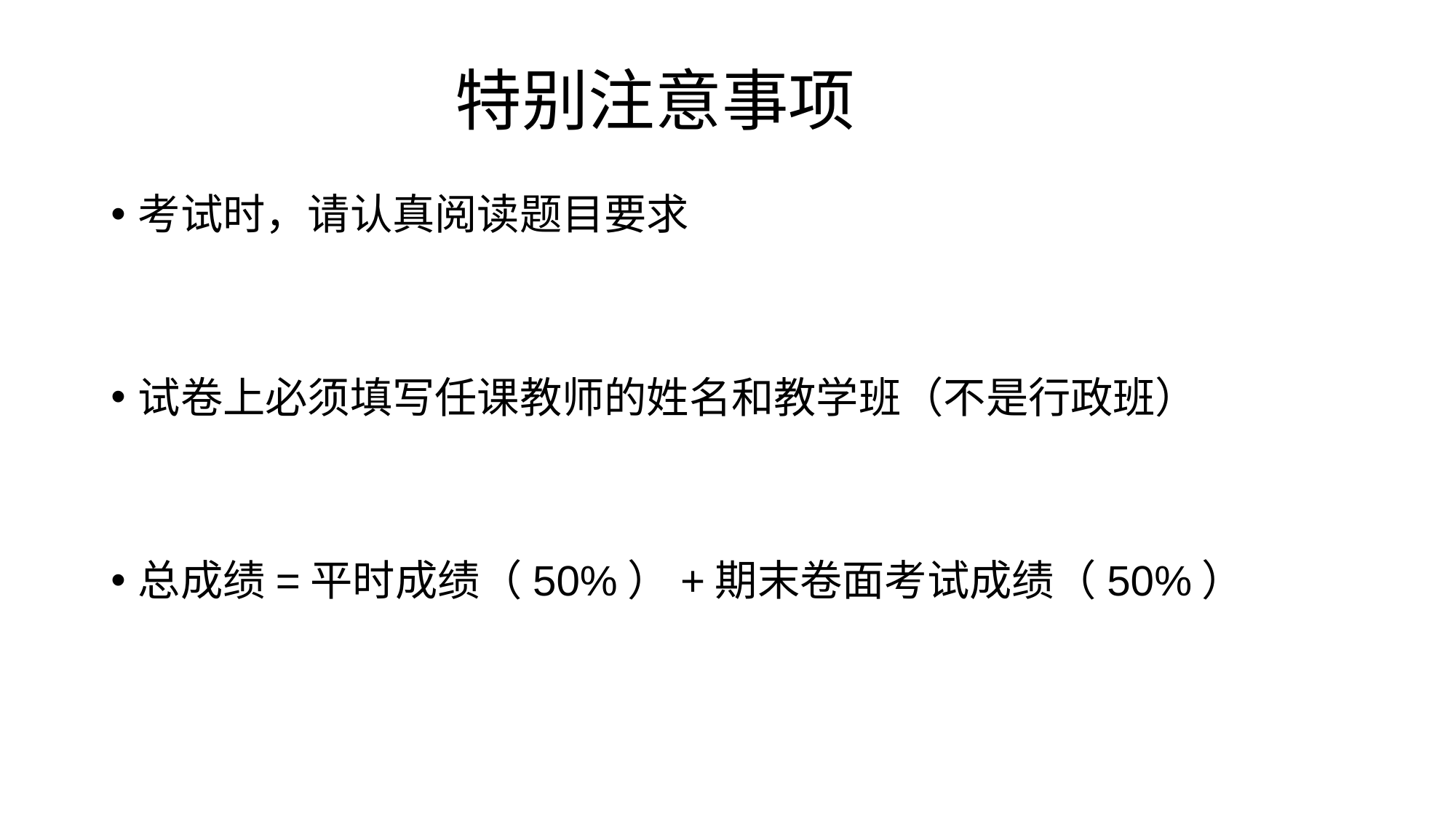

# 特别注意事项
考试时，请认真阅读题目要求

试卷上必须填写任课教师的姓名和教学班（不是行政班）

总成绩=平时成绩（50%）+期末卷面考试成绩（50%）